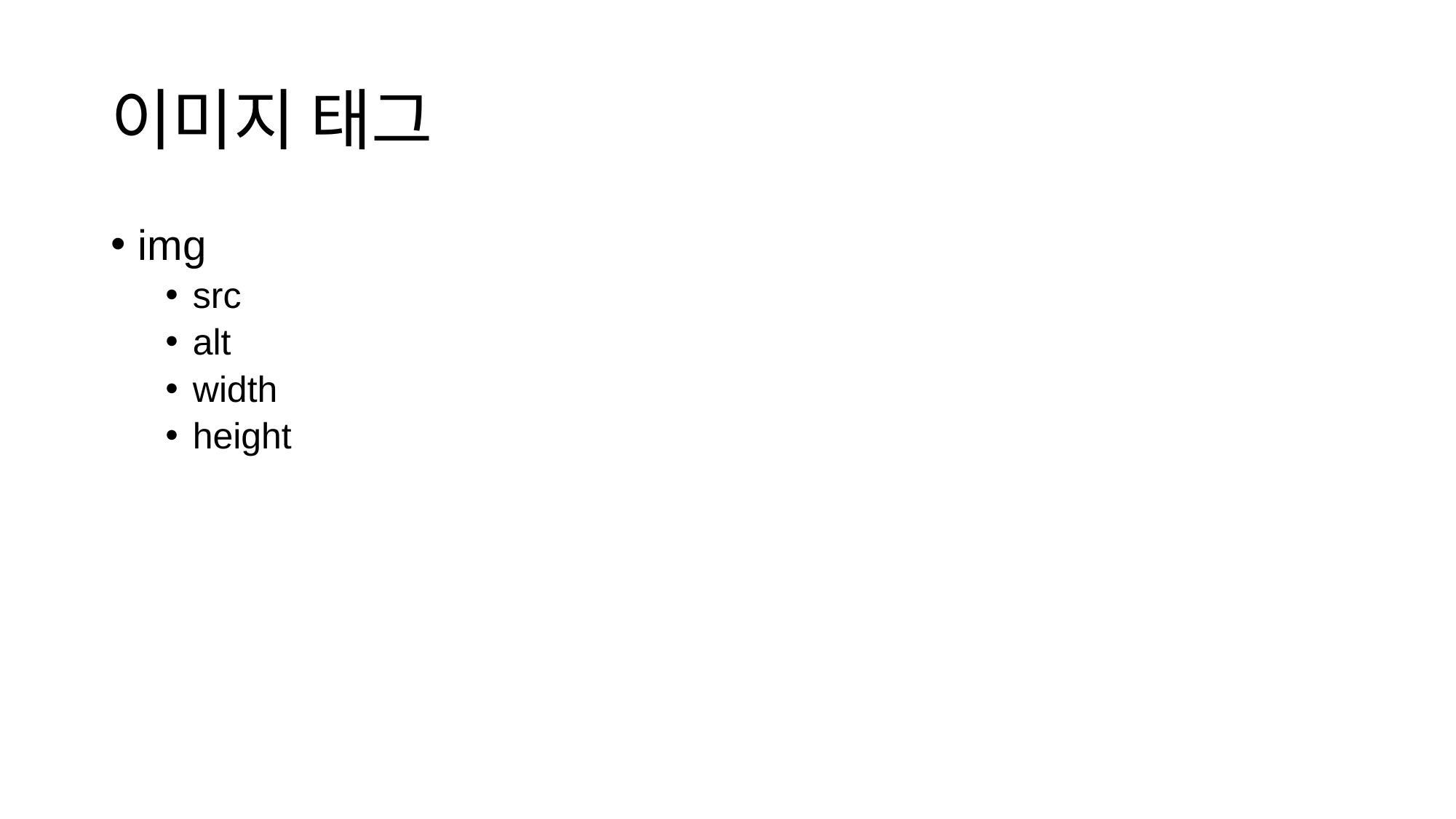

# 이미지 태그
img
src
alt
width
height